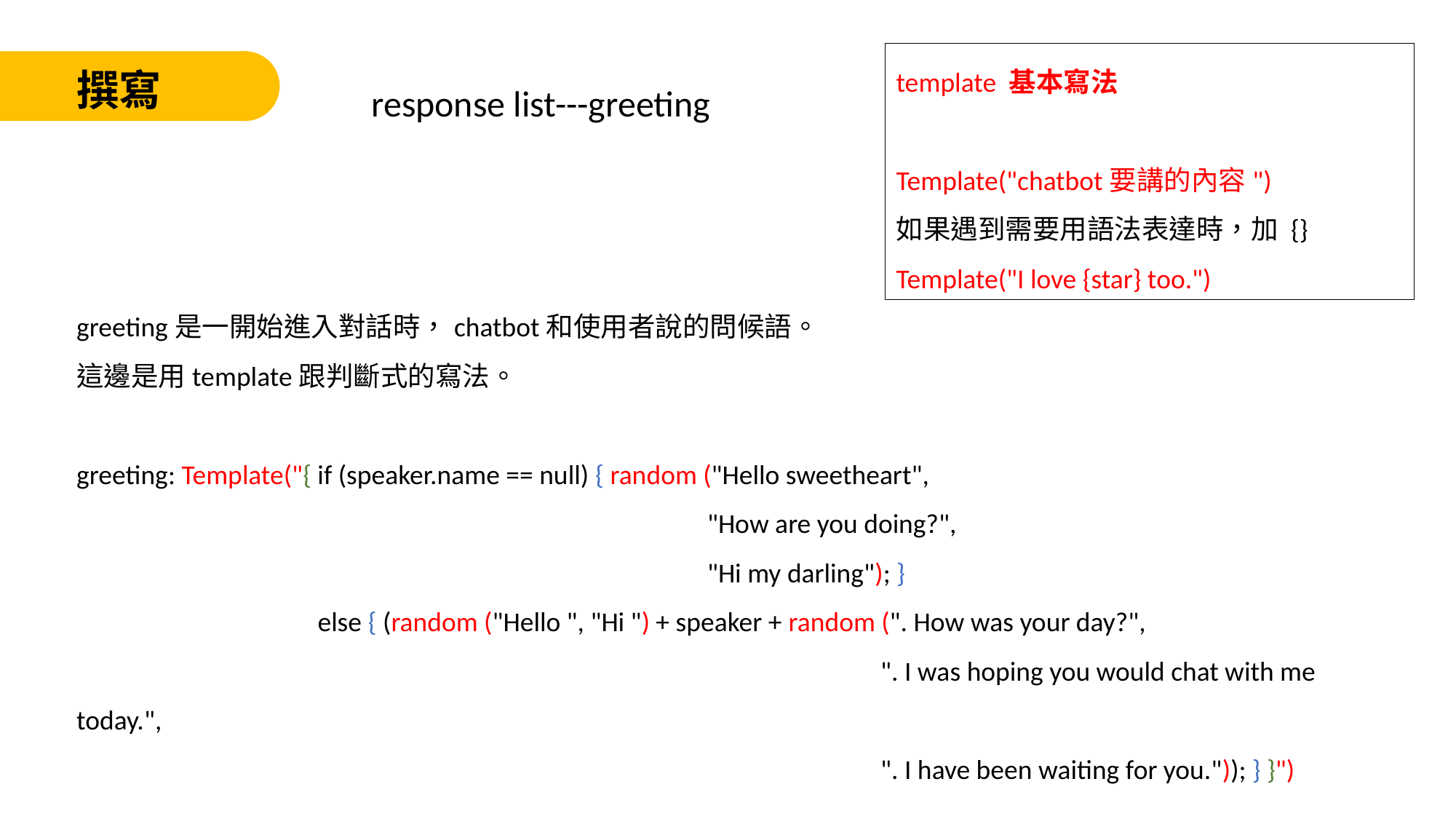

template 基本寫法

Template("chatbot要講的內容")
如果遇到需要用語法表達時，加 {}
Template("I love {star} too.")

response list---greeting
撰寫
greeting是一開始進入對話時，chatbot和使用者說的問候語。
這邊是用template跟判斷式的寫法。

greeting: Template("{ if (speaker.name == null) { random ("Hello sweetheart",
                                                                                                      "How are you doing?",
                                                                                                      "Hi my darling"); }
                                       else { (random ("Hello ", "Hi ") + speaker + random (". How was your day?",
                                                                                                                                  ". I was hoping you would chat with me today.",
                                                                                                                                  ". I have been waiting for you.")); } }")